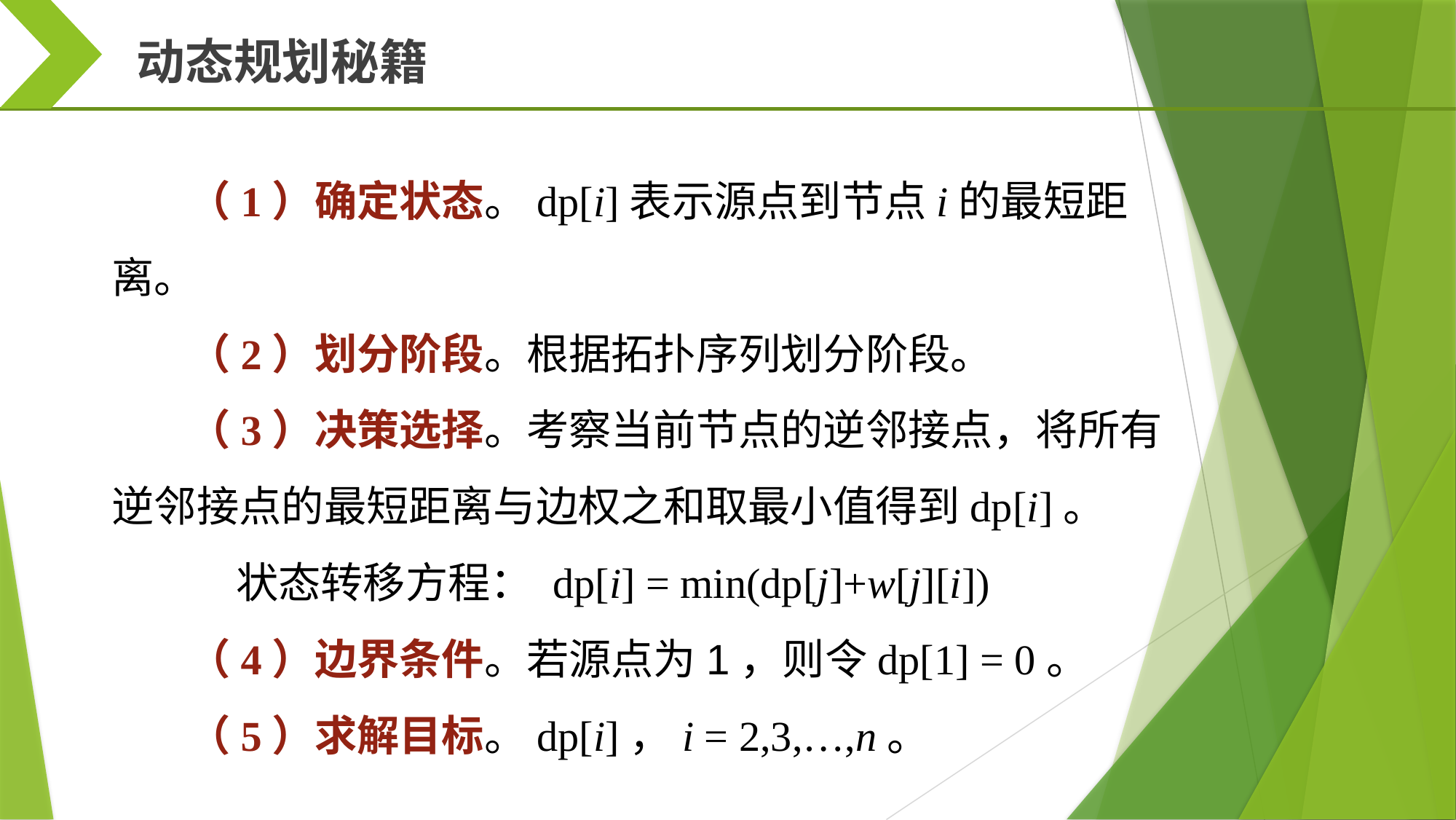

动态规划秘籍
（1）确定状态。dp[i]表示源点到节点i的最短距离。
（2）划分阶段。根据拓扑序列划分阶段。
（3）决策选择。考察当前节点的逆邻接点，将所有 逆邻接点的最短距离与边权之和取最小值得到dp[i]。
    状态转移方程： dp[i] = min(dp[j]+w[j][i])
（4）边界条件。若源点为1，则令dp[1] = 0。
（5）求解目标。dp[i]，i = 2,3,…,n。